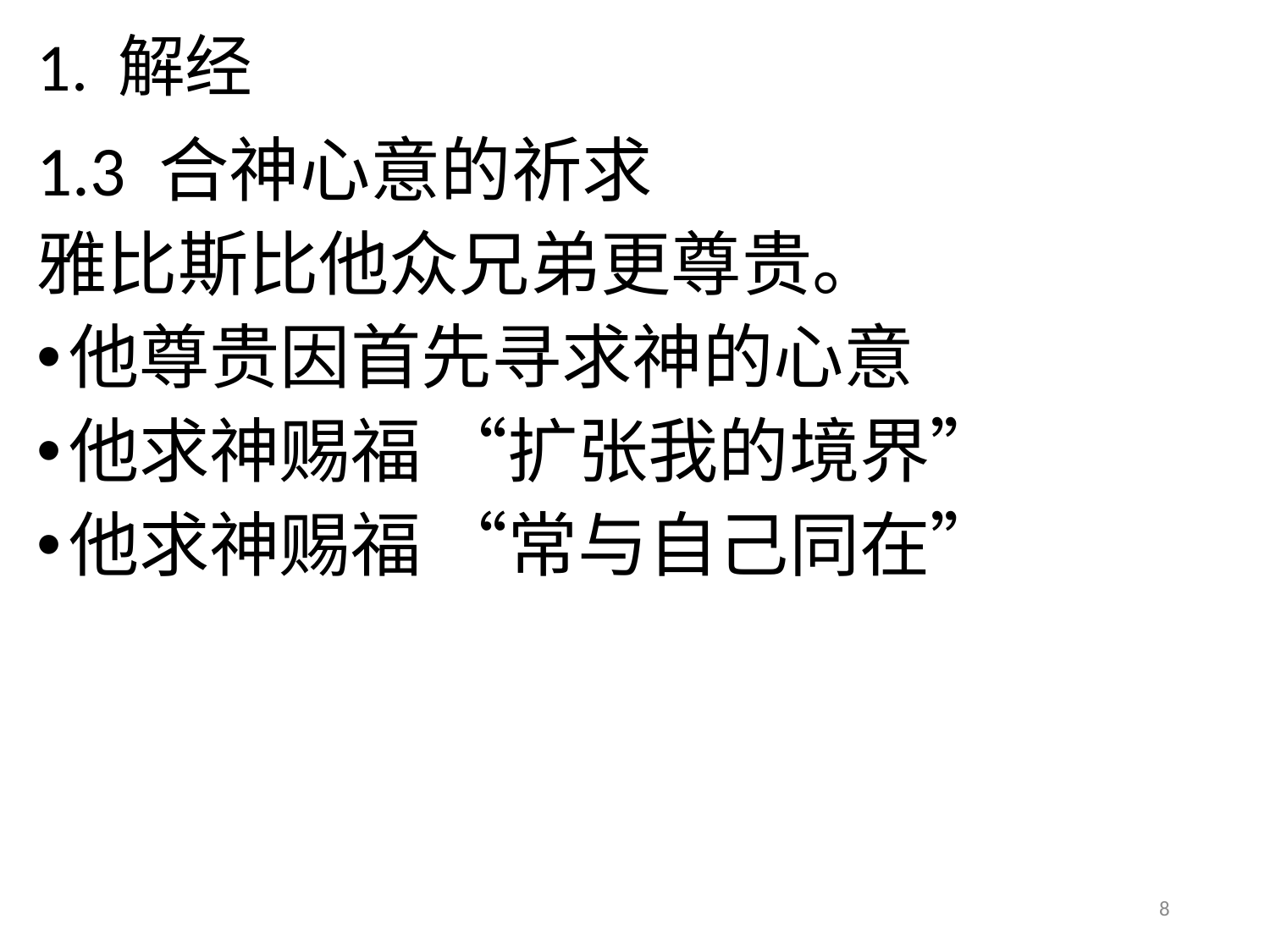

# 1. 解经
1.3 合神心意的祈求
雅比斯比他众兄弟更尊贵。
他尊贵因首先寻求神的心意
他求神赐福 “扩张我的境界”
他求神赐福 “常与自己同在”

8